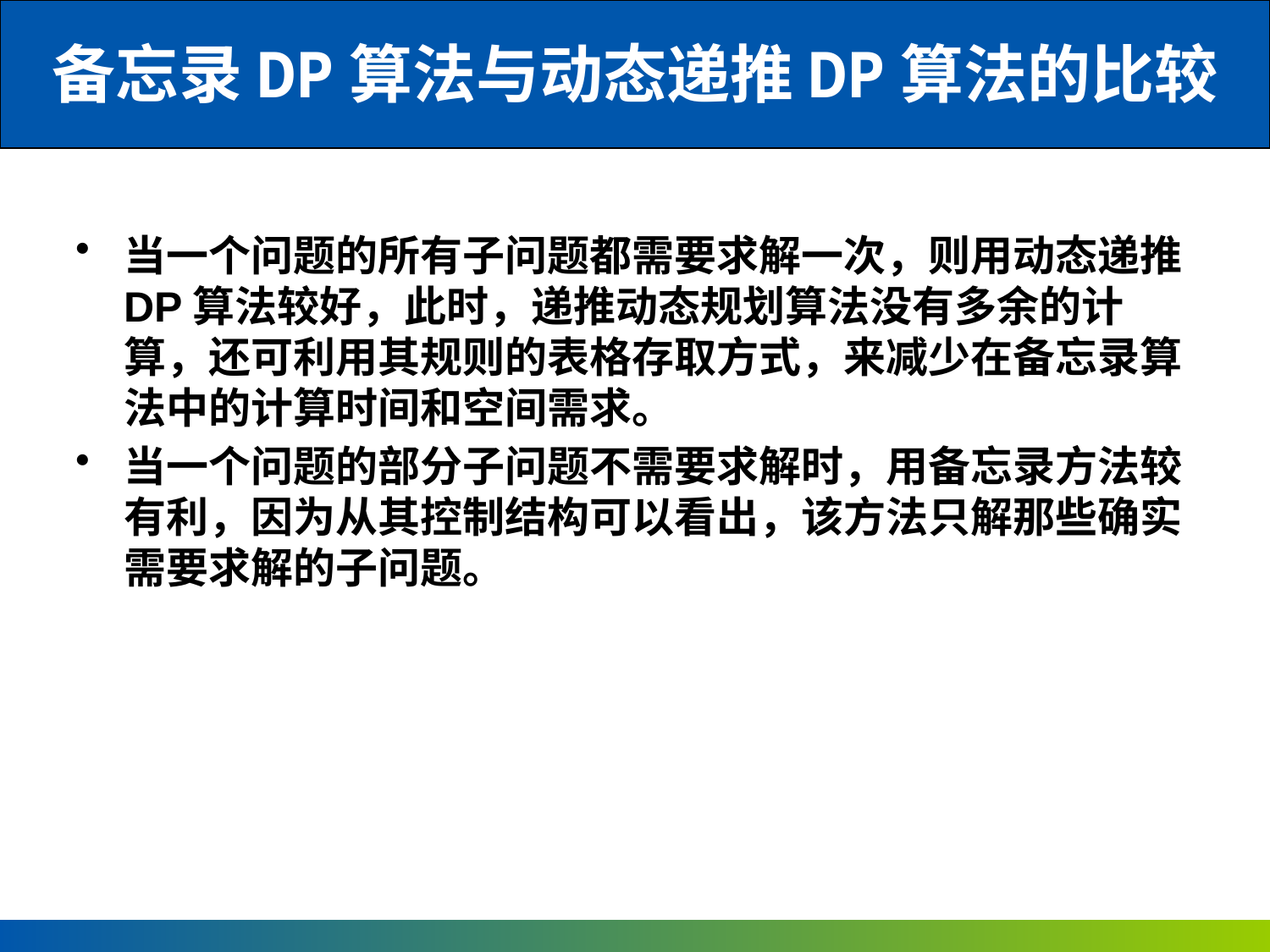

备忘录DP算法与动态递推DP算法的比较
当一个问题的所有子问题都需要求解一次，则用动态递推DP算法较好，此时，递推动态规划算法没有多余的计算，还可利用其规则的表格存取方式，来减少在备忘录算法中的计算时间和空间需求。
当一个问题的部分子问题不需要求解时，用备忘录方法较有利，因为从其控制结构可以看出，该方法只解那些确实需要求解的子问题。